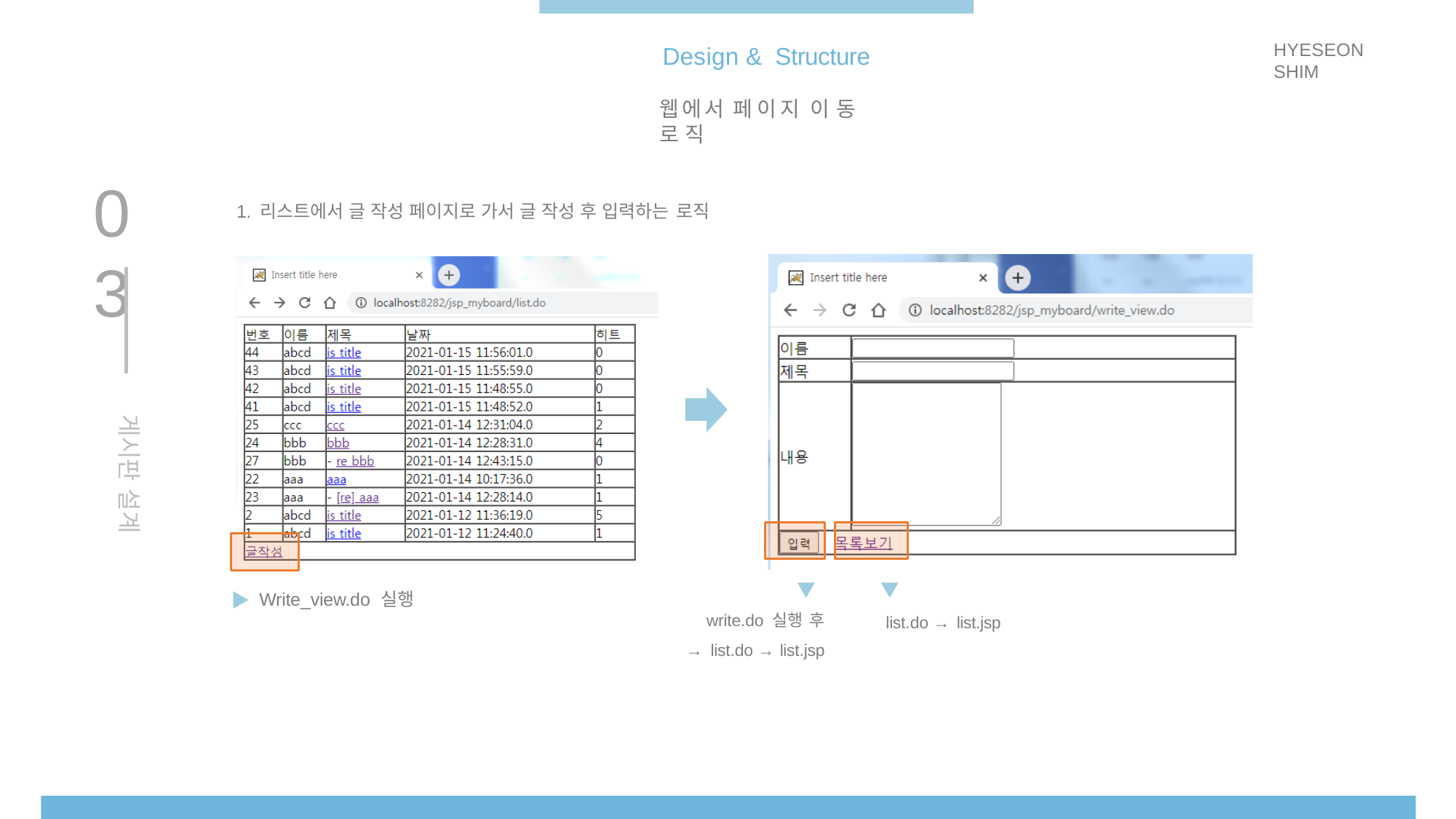

HYESEON SHIM
# Design & Structure
웹에서 페이지 이동 로직
03
1. 리스트에서 글 작성 페이지로 가서 글 작성 후 입력하는 로직

게시판 설계

Write_view.do 실행

write.do 실행 후
→  list.do → list.jsp
list.do → list.jsp